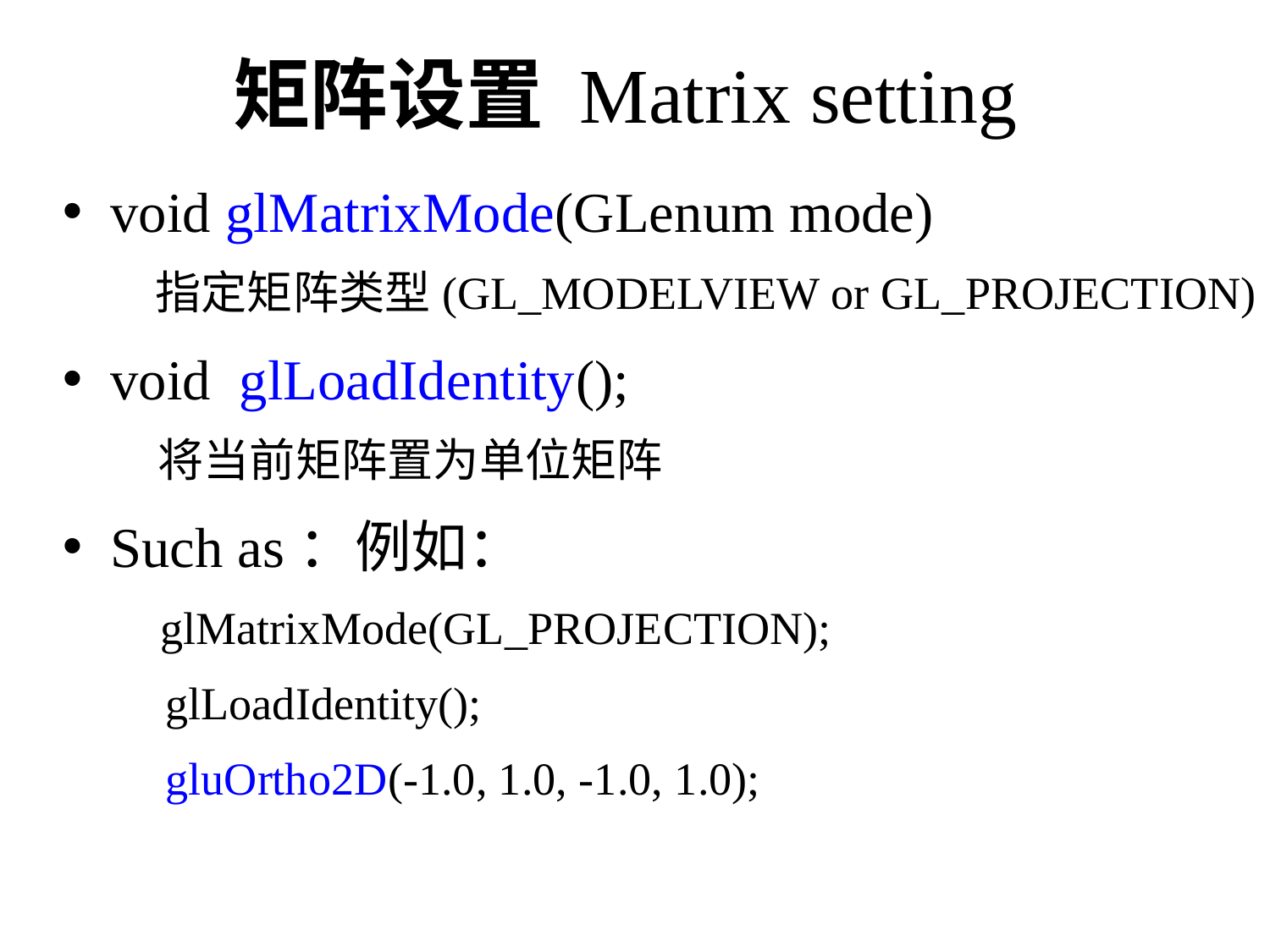

# 矩阵设置 Matrix setting
void glMatrixMode(GLenum mode)
 指定矩阵类型(GL_MODELVIEW or GL_PROJECTION)
void  glLoadIdentity();
  将当前矩阵置为单位矩阵
Such as：例如：
   glMatrixMode(GL_PROJECTION);
         glLoadIdentity();
         gluOrtho2D(-1.0, 1.0, -1.0, 1.0);